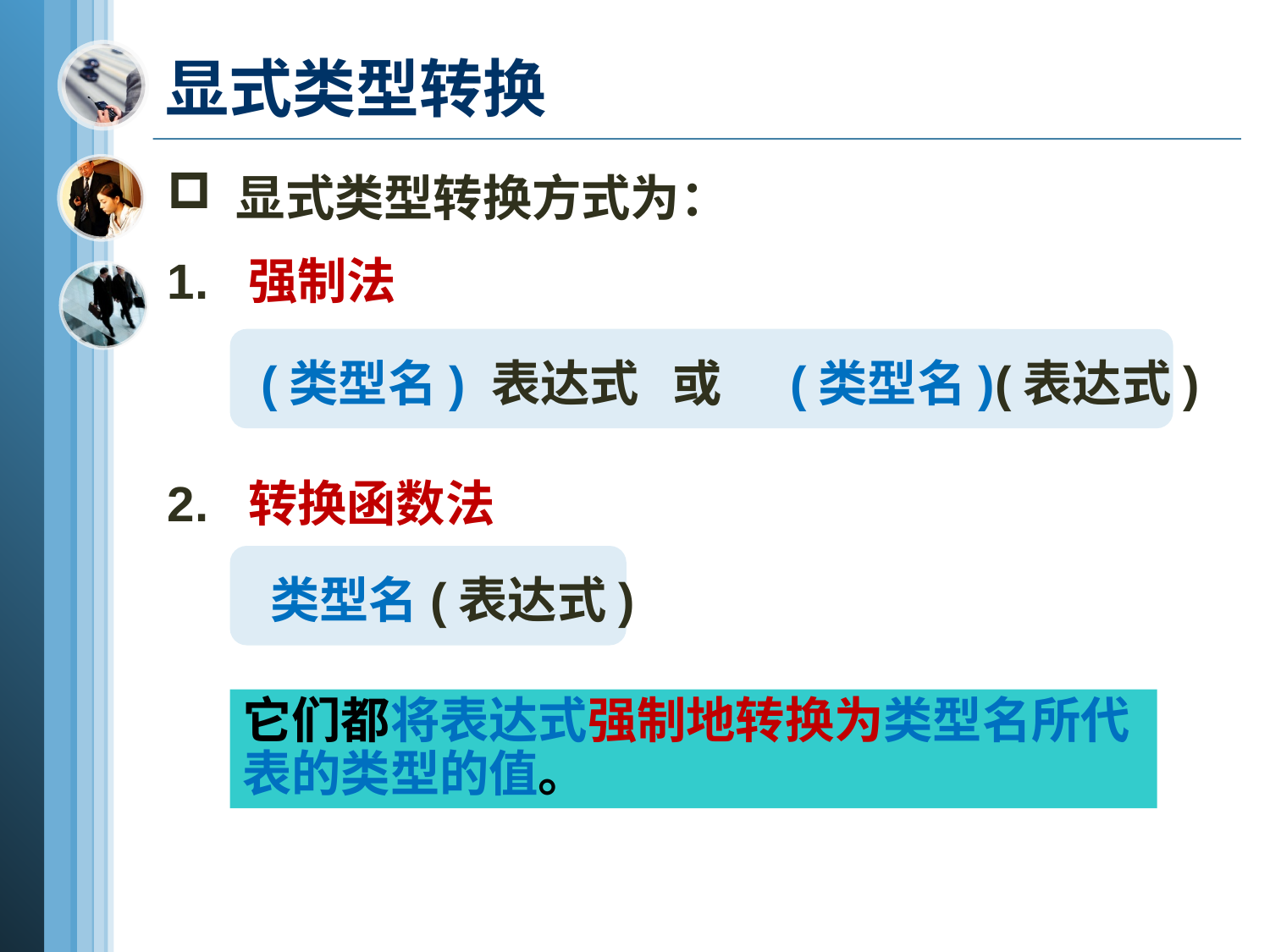

显式类型转换
 显式类型转换方式为：
1.  强制法
 (类型名) 表达式   或     (类型名)(表达式)
2.  转换函数法
 类型名(表达式)
它们都将表达式强制地转换为类型名所代
表的类型的值。